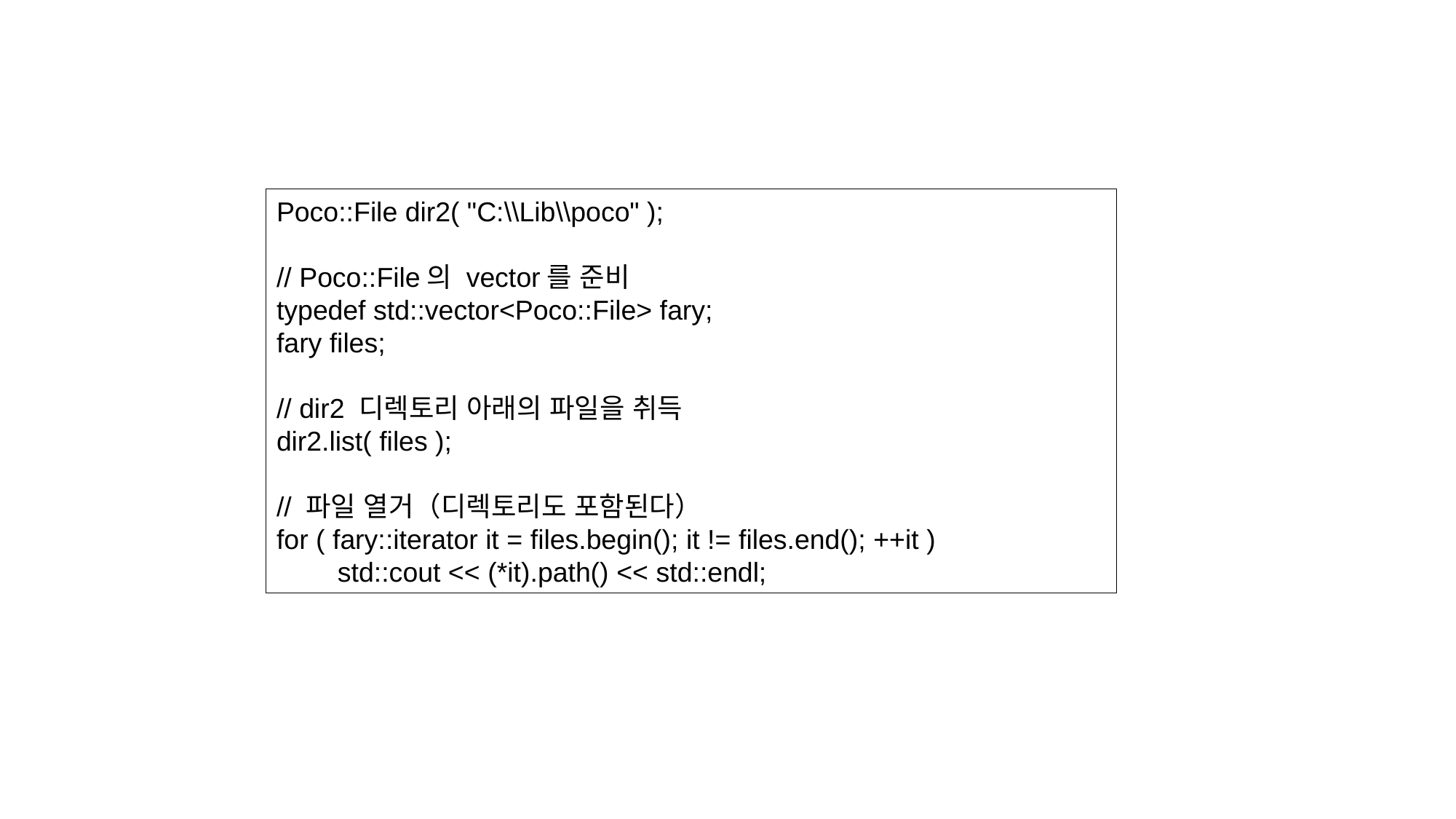

Poco::File dir2( "C:\\Lib\\poco" );

// Poco::File의 vector를 준비
typedef std::vector<Poco::File> fary;
fary files;

// dir2 디렉토리 아래의 파일을 취득
dir2.list( files );

// 파일 열거（디렉토리도 포함된다）
for ( fary::iterator it = files.begin(); it != files.end(); ++it )
        std::cout << (*it).path() << std::endl;